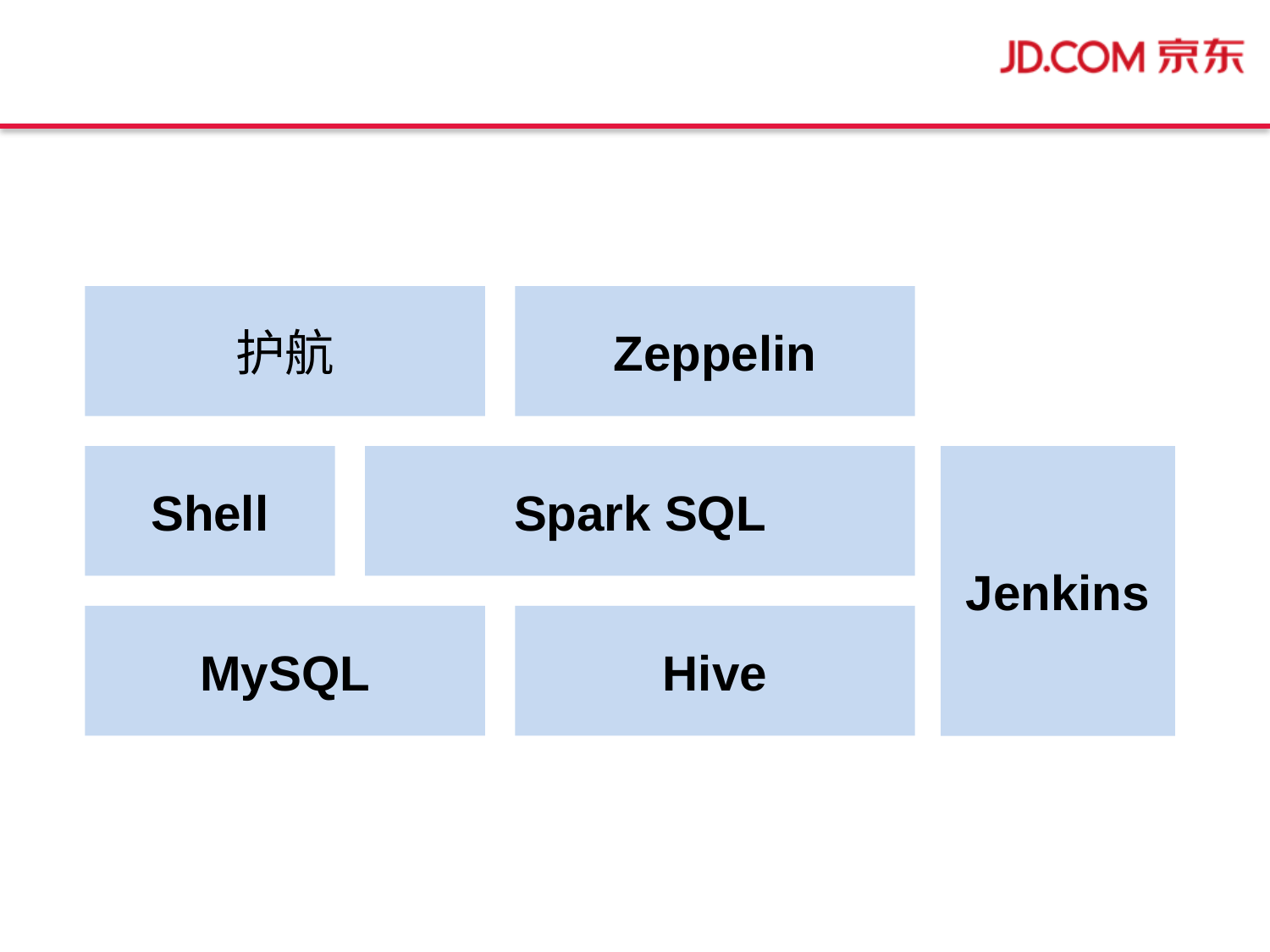

护航
Zeppelin
Shell
Spark SQL
Jenkins
MySQL
Hive